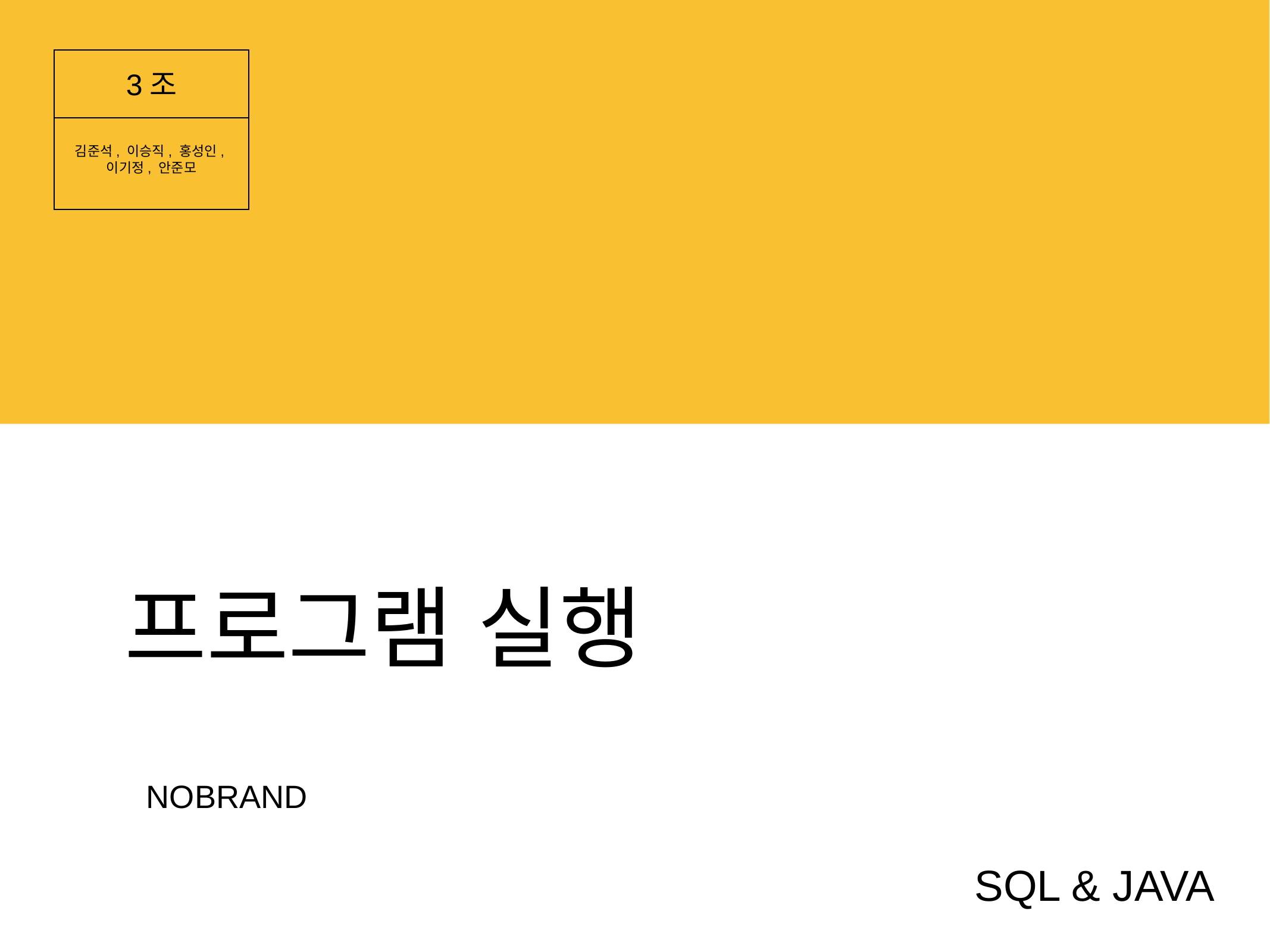

3조

김준석, 이승직, 홍성인,
이기정, 안준모
프로그램 실행
NOBRAND
SQL & JAVA